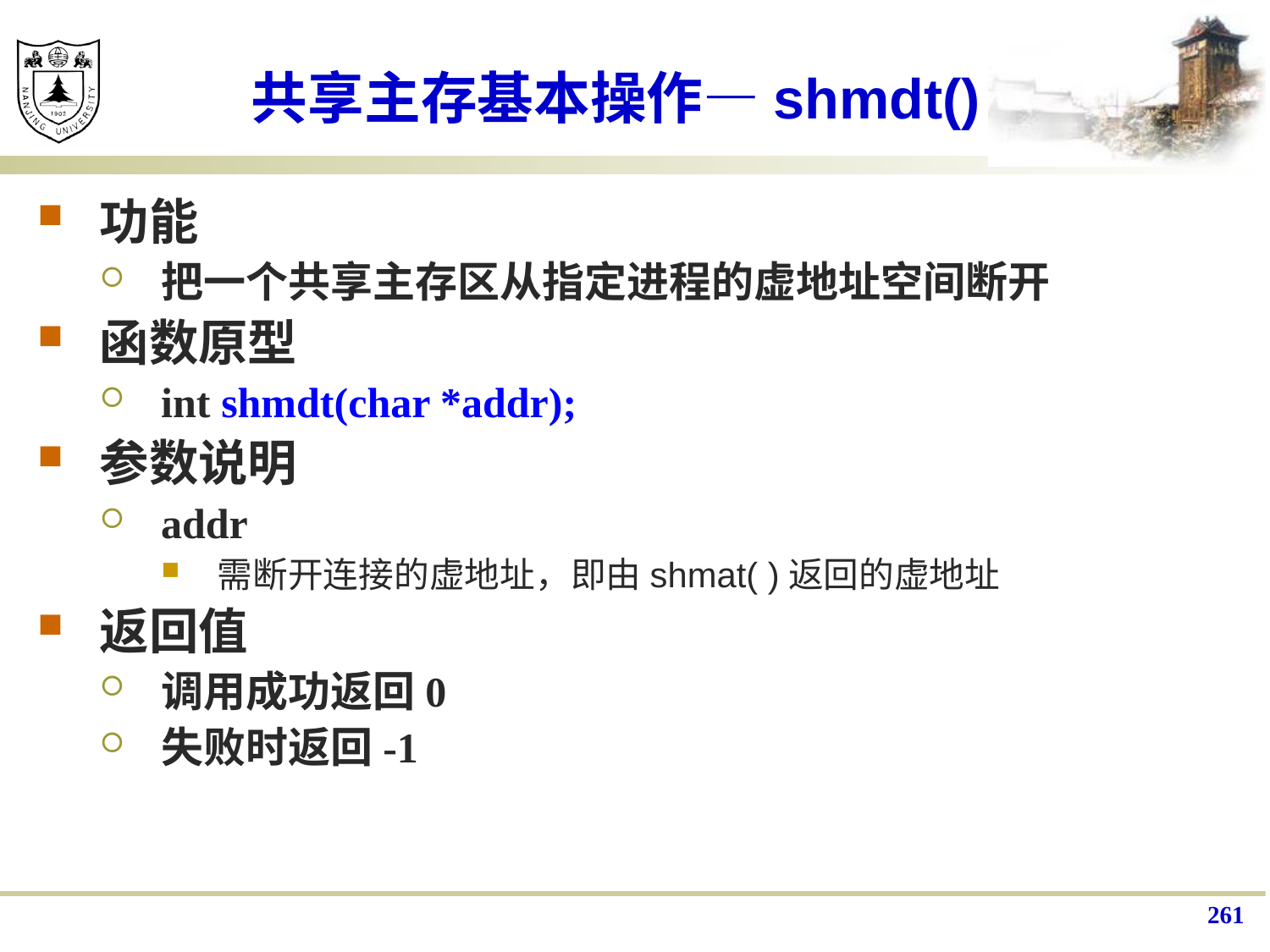

# 共享主存基本操作—shmdt()
功能
把一个共享主存区从指定进程的虚地址空间断开
函数原型
int shmdt(char *addr);
参数说明
addr
需断开连接的虚地址，即由shmat( )返回的虚地址
返回值
调用成功返回0
失败时返回-1
261